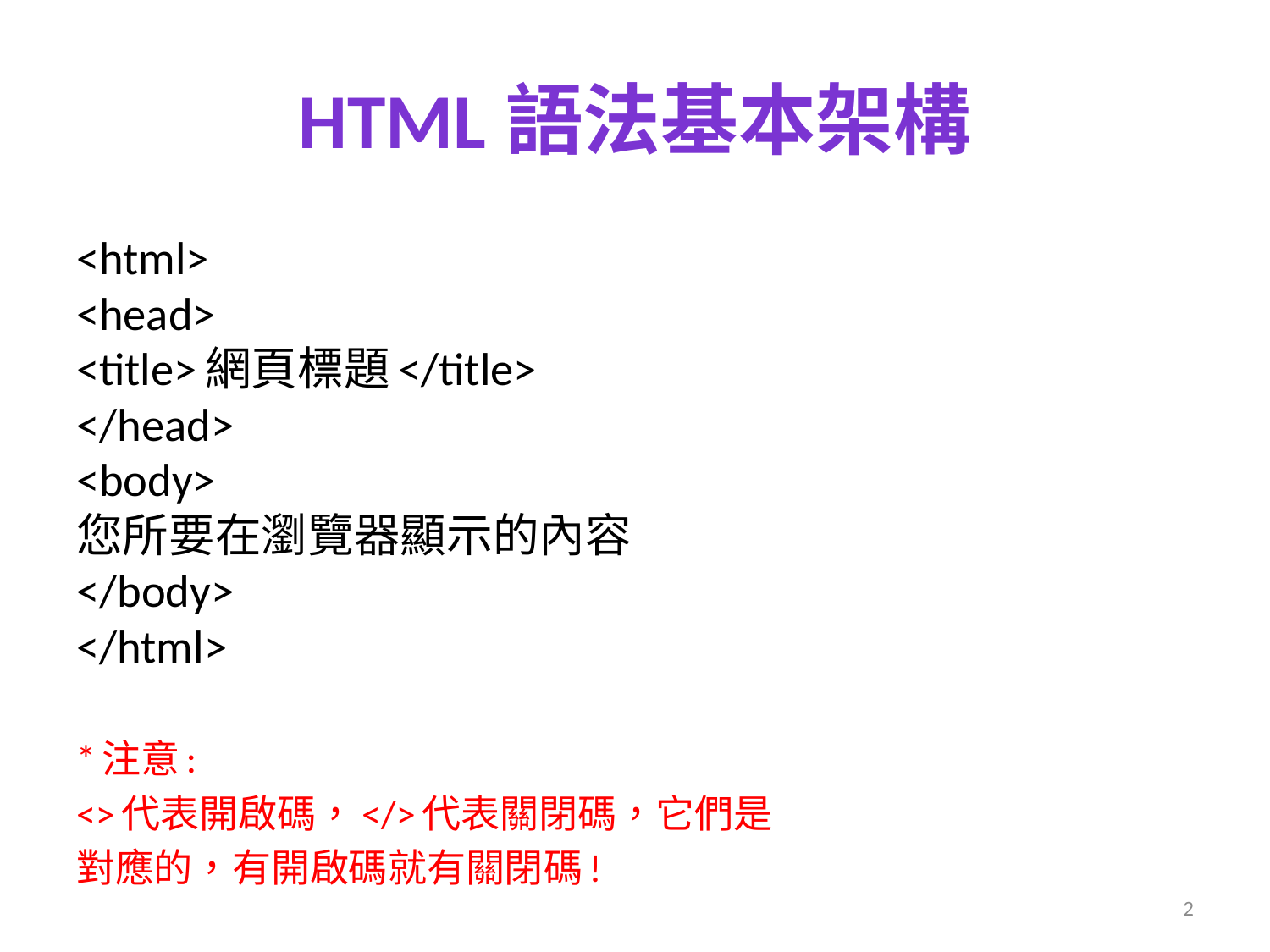

# HTML語法基本架構
<html>
<head>
<title>網頁標題</title>
</head>
<body>
您所要在瀏覽器顯示的內容
</body>
</html>

*注意:
<>代表開啟碼，</>代表關閉碼，它們是
對應的，有開啟碼就有關閉碼!
2